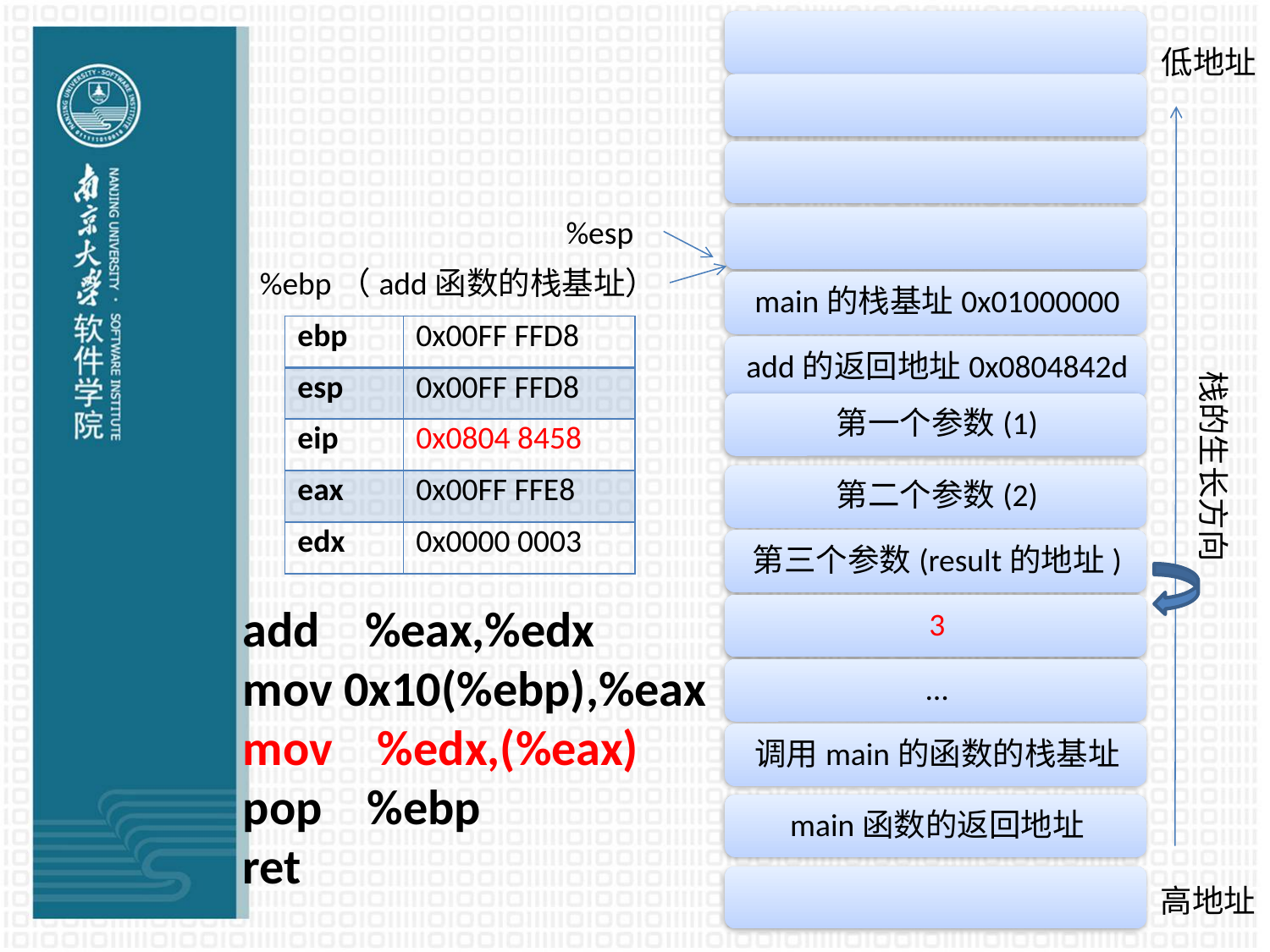

main的栈基址0x01000000
add的返回地址0x0804842d
第一个参数(1)
第二个参数(2)
第三个参数(result的地址)
3
…
调用main的函数的栈基址
main函数的返回地址

低地址
%esp
%ebp（add函数的栈基址）
| ebp | 0x00FF FFD8 |
| --- | --- |
| esp | 0x00FF FFD8 |
| eip | 0x0804 8458 |
| eax | 0x00FF FFE8 |
| edx | 0x0000 0003 |
栈的生长方向

add    %eax,%edx
mov 0x10(%ebp),%eax
mov    %edx,(%eax)
pop    %ebp
ret
高地址